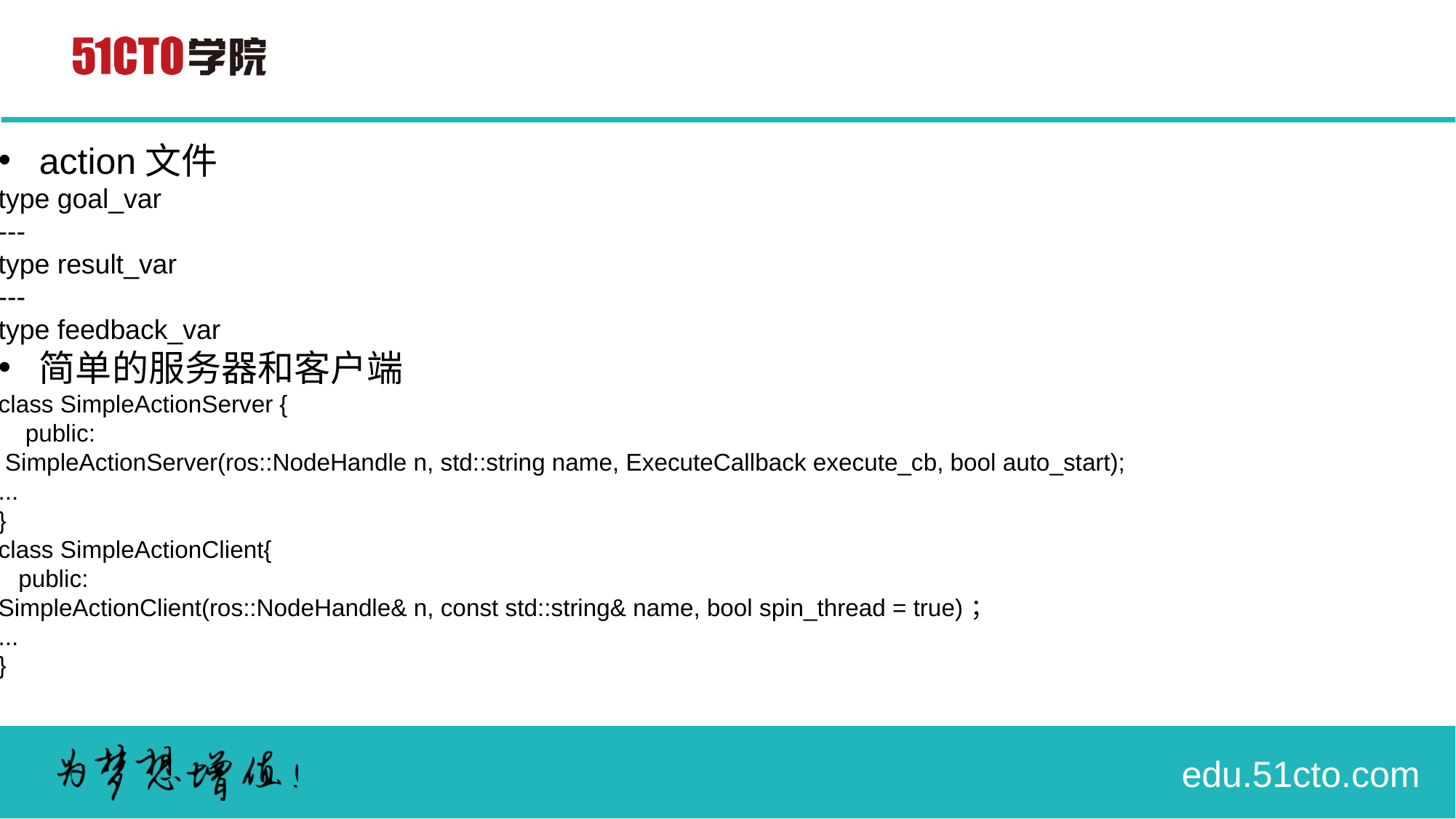

# action文件
type goal_var
---
type result_var
---
type feedback_var
简单的服务器和客户端
class SimpleActionServer {
    public:
 SimpleActionServer(ros::NodeHandle n, std::string name, ExecuteCallback execute_cb, bool auto_start);
...
}
class SimpleActionClient{
   public:
SimpleActionClient(ros::NodeHandle& n, const std::string& name, bool spin_thread = true)；
...
}